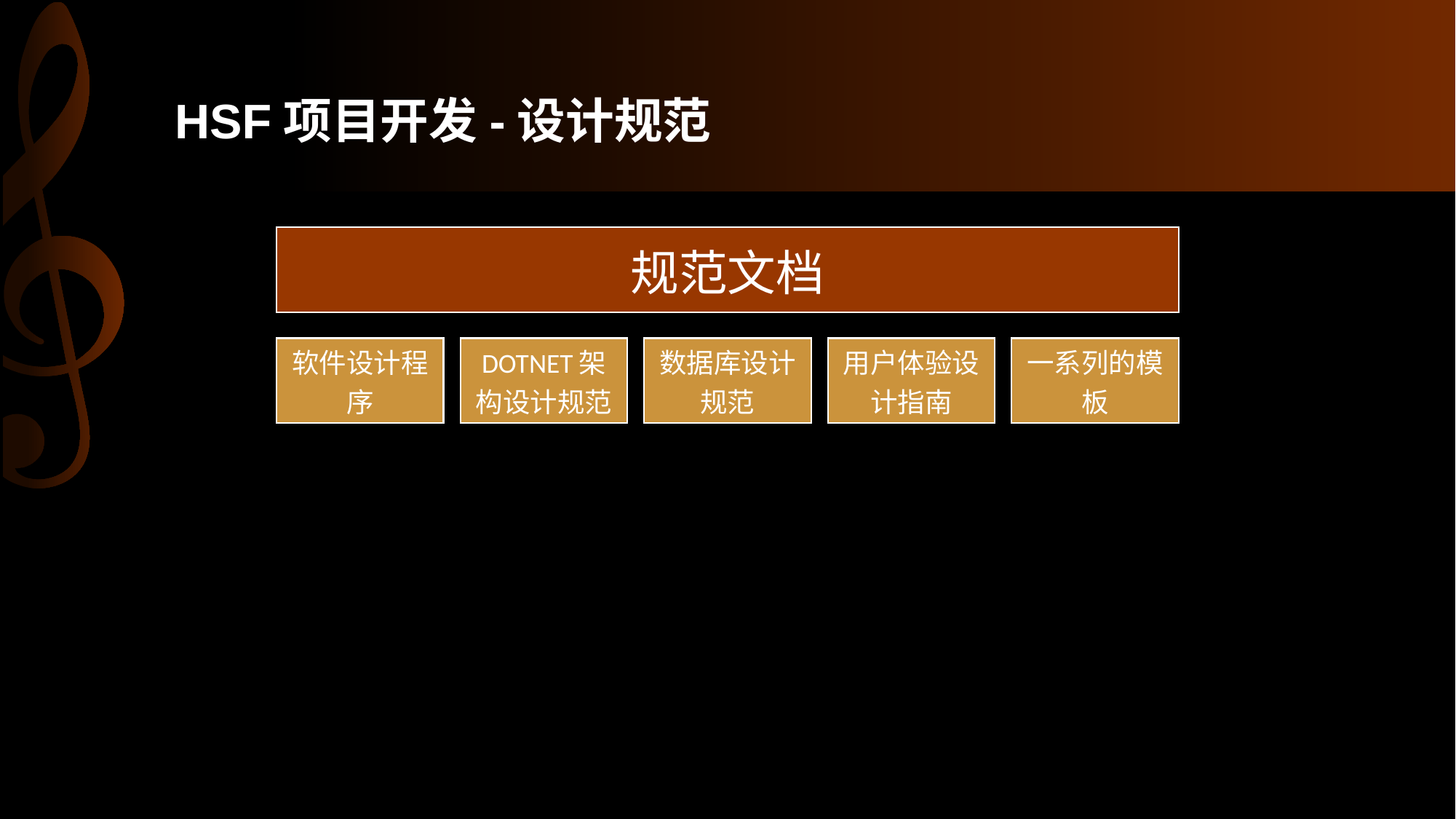

# HSF项目开发-设计规范
规范文档
DOTNET架构设计规范
数据库设计规范
软件设计程序
一系列的模板
用户体验设计指南